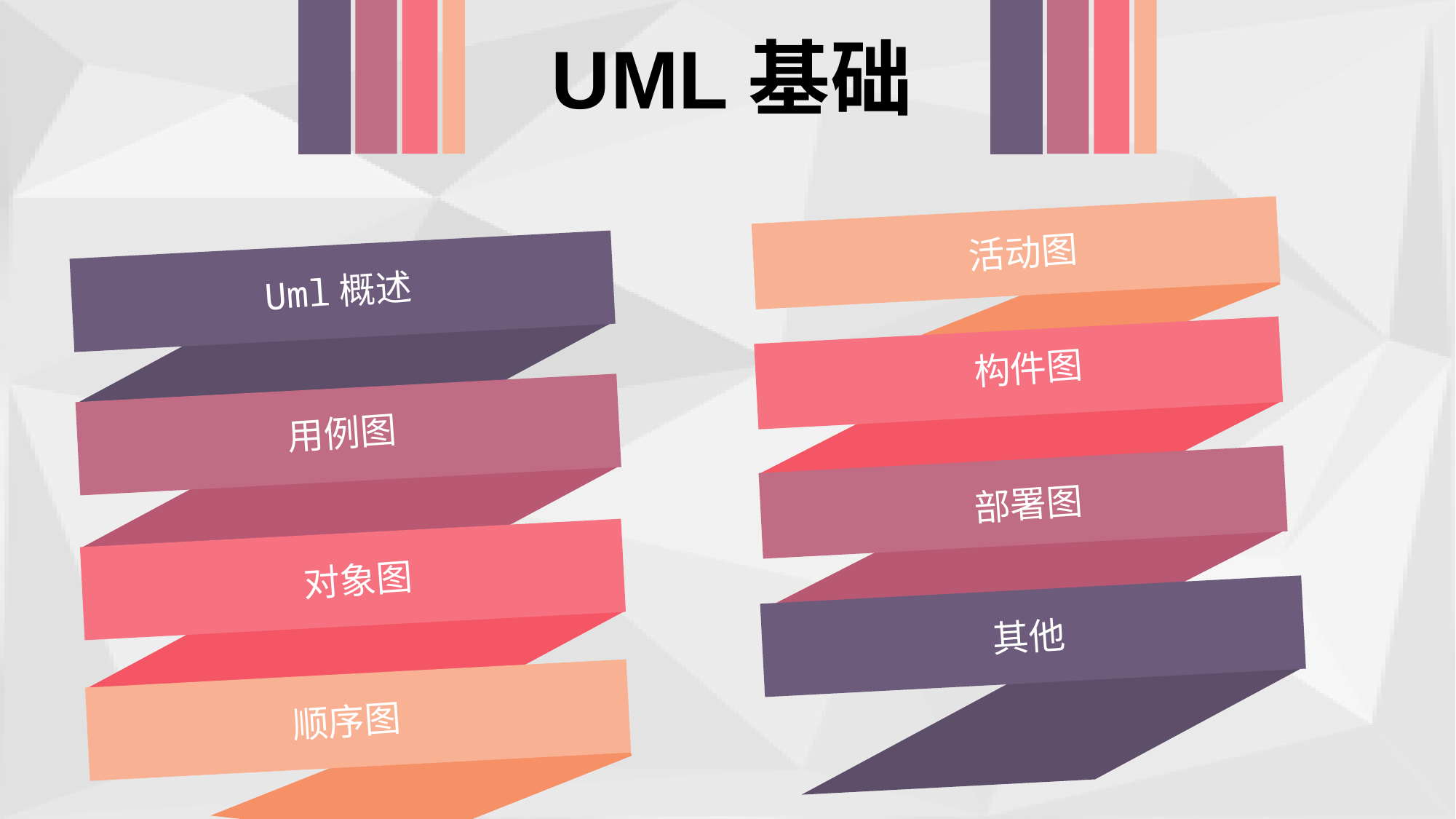

UML基础

活动图

构件图

部署图

Uml概述

用例图

对象图

顺序图

其他